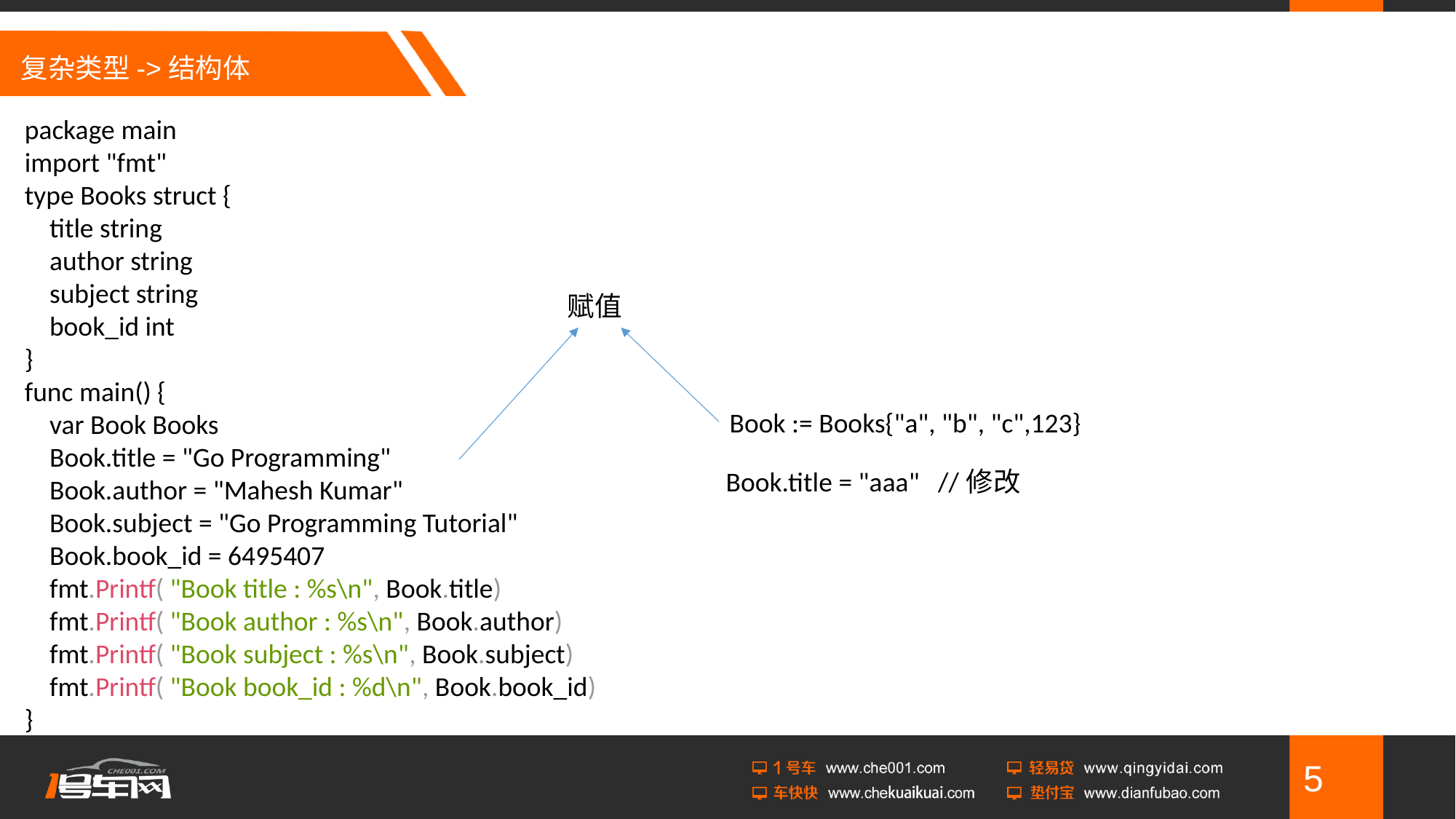

# 复杂类型->结构体
package main
import "fmt"
type Books struct {
    title string
    author string
    subject string
    book_id int
}
func main() {
    var Book Books
    Book.title = "Go Programming"
    Book.author = "Mahesh Kumar"
    Book.subject = "Go Programming Tutorial"
    Book.book_id = 6495407
    fmt.Printf( "Book title : %s\n", Book.title)
    fmt.Printf( "Book author : %s\n", Book.author)
    fmt.Printf( "Book subject : %s\n", Book.subject)
    fmt.Printf( "Book book_id : %d\n", Book.book_id)
}
赋值
Book := Books{"a", "b", "c",123}
Book.title = "aaa"   //修改
5